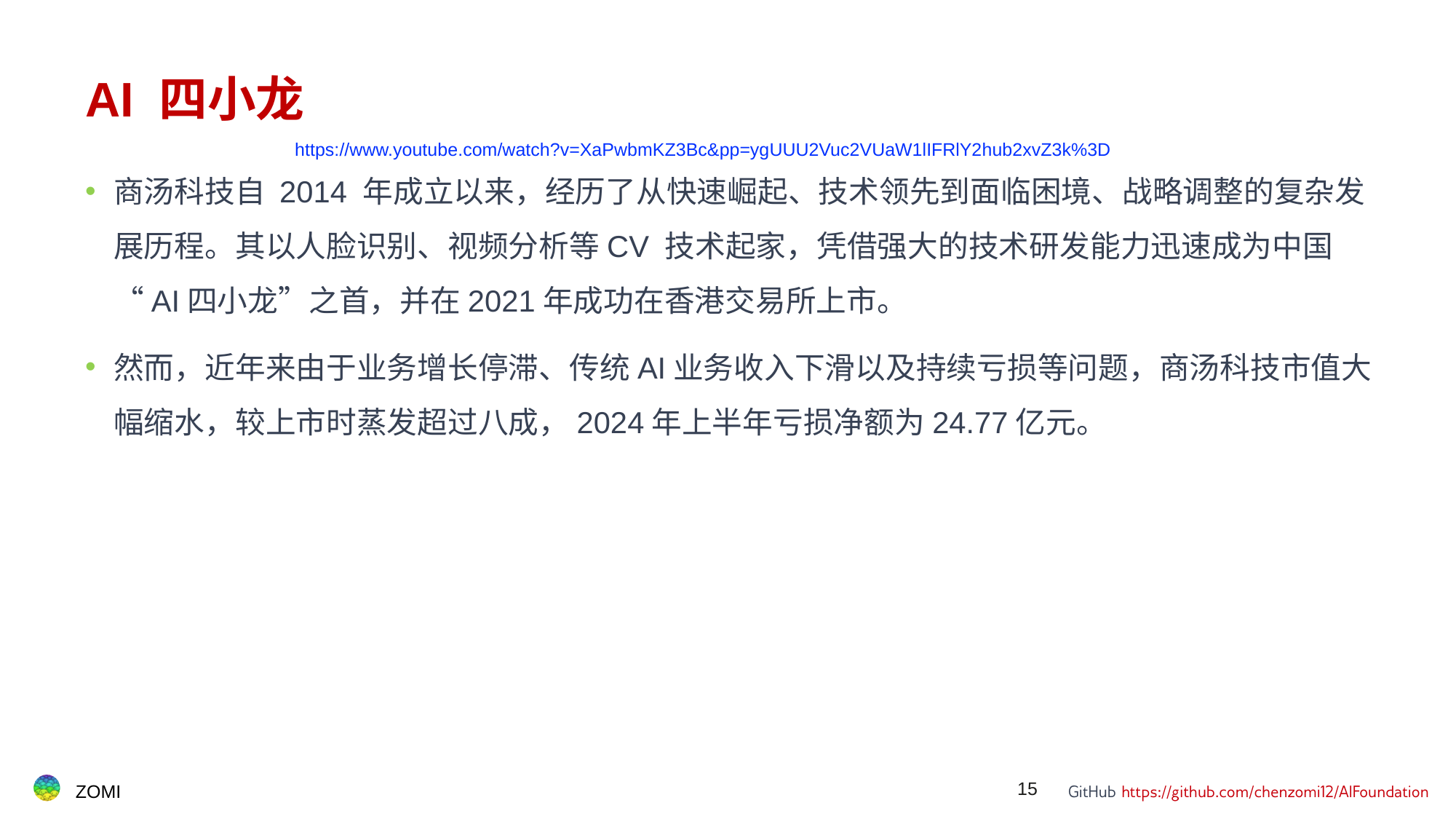

# AI 四小龙
https://www.youtube.com/watch?v=XaPwbmKZ3Bc&pp=ygUUU2Vuc2VUaW1lIFRlY2hub2xvZ3k%3D
商汤科技自 2014 年成立以来，经历了从快速崛起、技术领先到面临困境、战略调整的复杂发展历程。其以人脸识别、视频分析等CV 技术起家，凭借强大的技术研发能力迅速成为中国“AI四小龙”之首，并在2021年成功在香港交易所上市。
然而，近年来由于业务增长停滞、传统AI业务收入下滑以及持续亏损等问题，商汤科技市值大幅缩水，较上市时蒸发超过八成，2024年上半年亏损净额为24.77亿元。